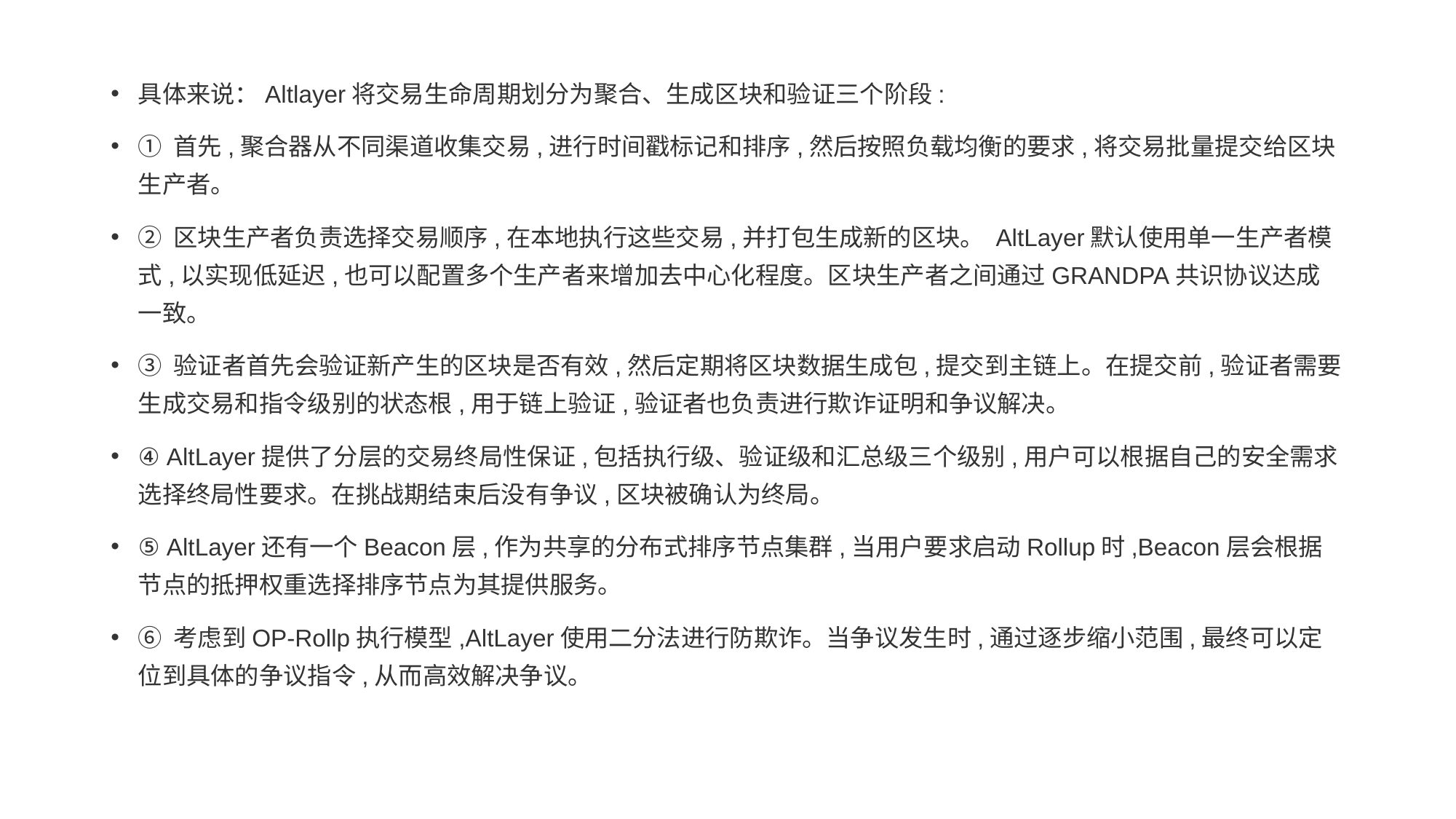

具体来说：Altlayer将交易生命周期划分为聚合、生成区块和验证三个阶段:
① 首先,聚合器从不同渠道收集交易,进行时间戳标记和排序,然后按照负载均衡的要求,将交易批量提交给区块生产者。
② 区块生产者负责选择交易顺序,在本地执行这些交易,并打包生成新的区块。 AltLayer默认使用单一生产者模式,以实现低延迟,也可以配置多个生产者来增加去中心化程度。区块生产者之间通过GRANDPA共识协议达成一致。
③ 验证者首先会验证新产生的区块是否有效,然后定期将区块数据生成包,提交到主链上。在提交前,验证者需要生成交易和指令级别的状态根,用于链上验证,验证者也负责进行欺诈证明和争议解决。
④ AltLayer提供了分层的交易终局性保证,包括执行级、验证级和汇总级三个级别,用户可以根据自己的安全需求选择终局性要求。在挑战期结束后没有争议,区块被确认为终局。
⑤ AltLayer还有一个Beacon层,作为共享的分布式排序节点集群,当用户要求启动Rollup时,Beacon层会根据节点的抵押权重选择排序节点为其提供服务。
⑥ 考虑到OP-Rollp执行模型,AltLayer使用二分法进行防欺诈。当争议发生时,通过逐步缩小范围,最终可以定位到具体的争议指令,从而高效解决争议。